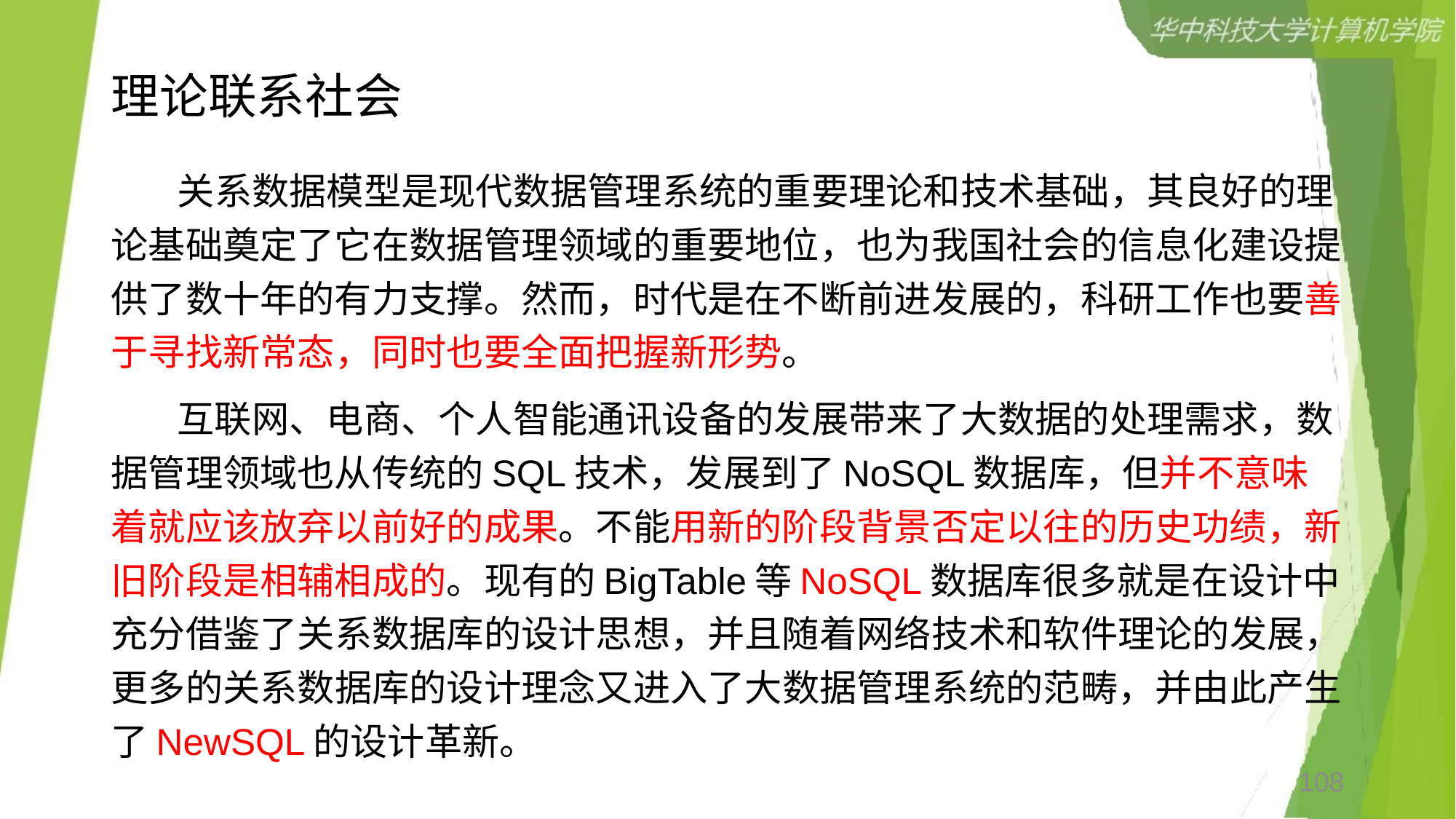

# 理论联系社会
       关系数据模型是现代数据管理系统的重要理论和技术基础，其良好的理论基础奠定了它在数据管理领域的重要地位，也为我国社会的信息化建设提供了数十年的有力支撑。然而，时代是在不断前进发展的，科研工作也要善于寻找新常态，同时也要全面把握新形势。
       互联网、电商、个人智能通讯设备的发展带来了大数据的处理需求，数据管理领域也从传统的SQL技术，发展到了NoSQL数据库，但并不意味着就应该放弃以前好的成果。不能用新的阶段背景否定以往的历史功绩，新旧阶段是相辅相成的。现有的BigTable等NoSQL数据库很多就是在设计中充分借鉴了关系数据库的设计思想，并且随着网络技术和软件理论的发展，更多的关系数据库的设计理念又进入了大数据管理系统的范畴，并由此产生了NewSQL的设计革新。
108